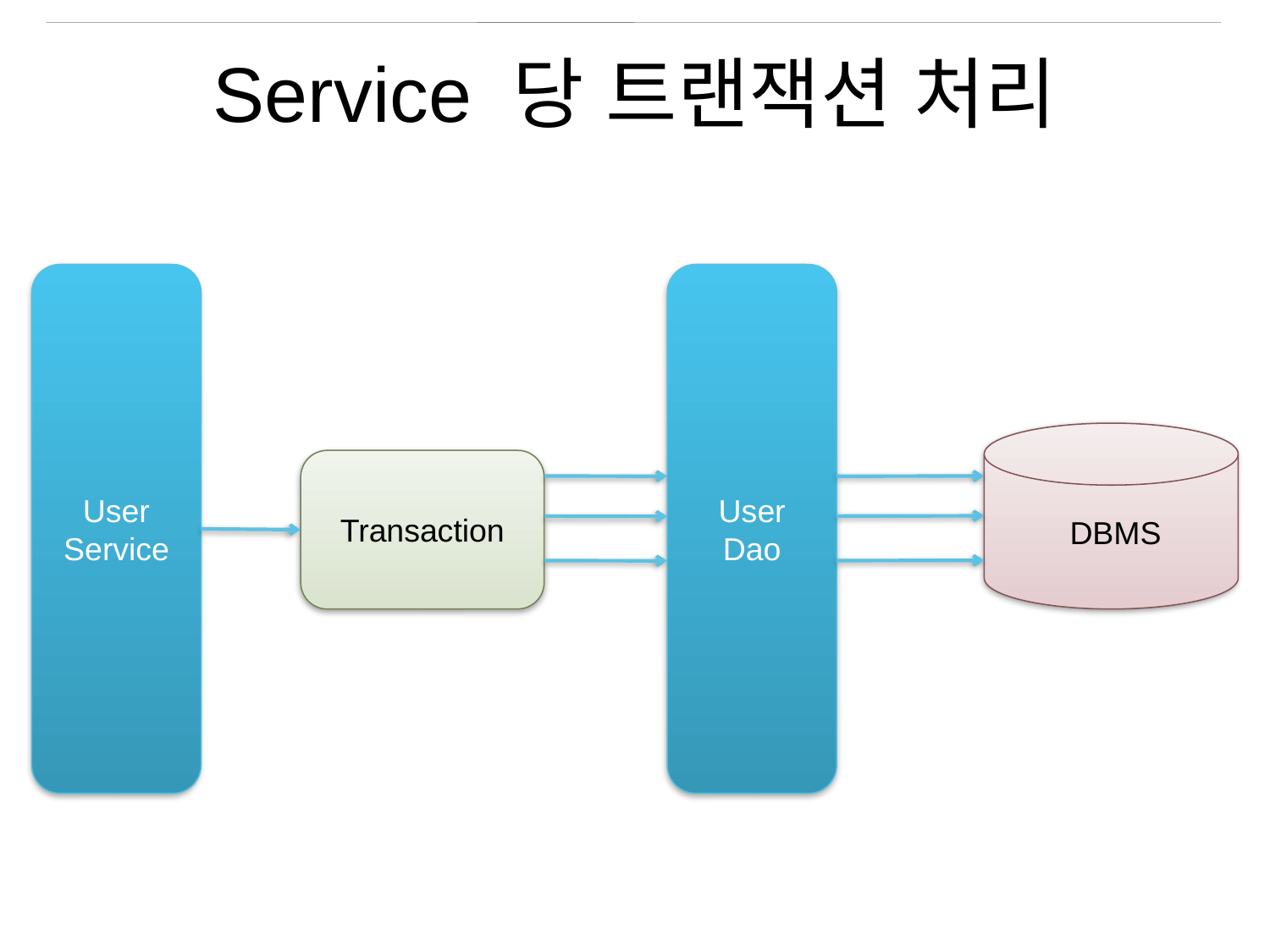

# Service 당 트랜잭션 처리
User
Service
User
Dao
 DBMS
Transaction